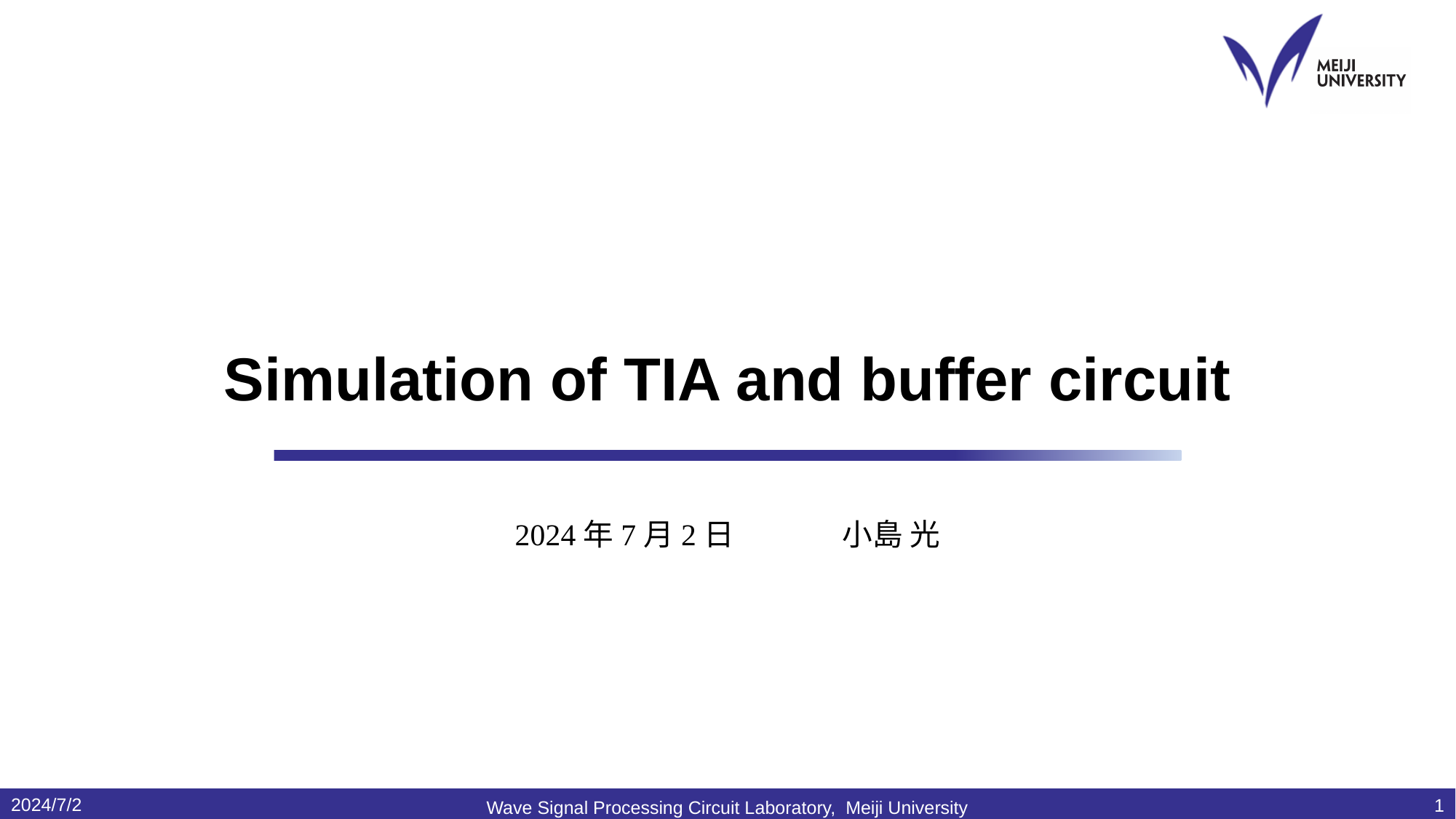

# Simulation of TIA and buffer circuit
2024年7月2日	小島 光
2024/7/2
1
Wave Signal Processing Circuit Laboratory,  Meiji University